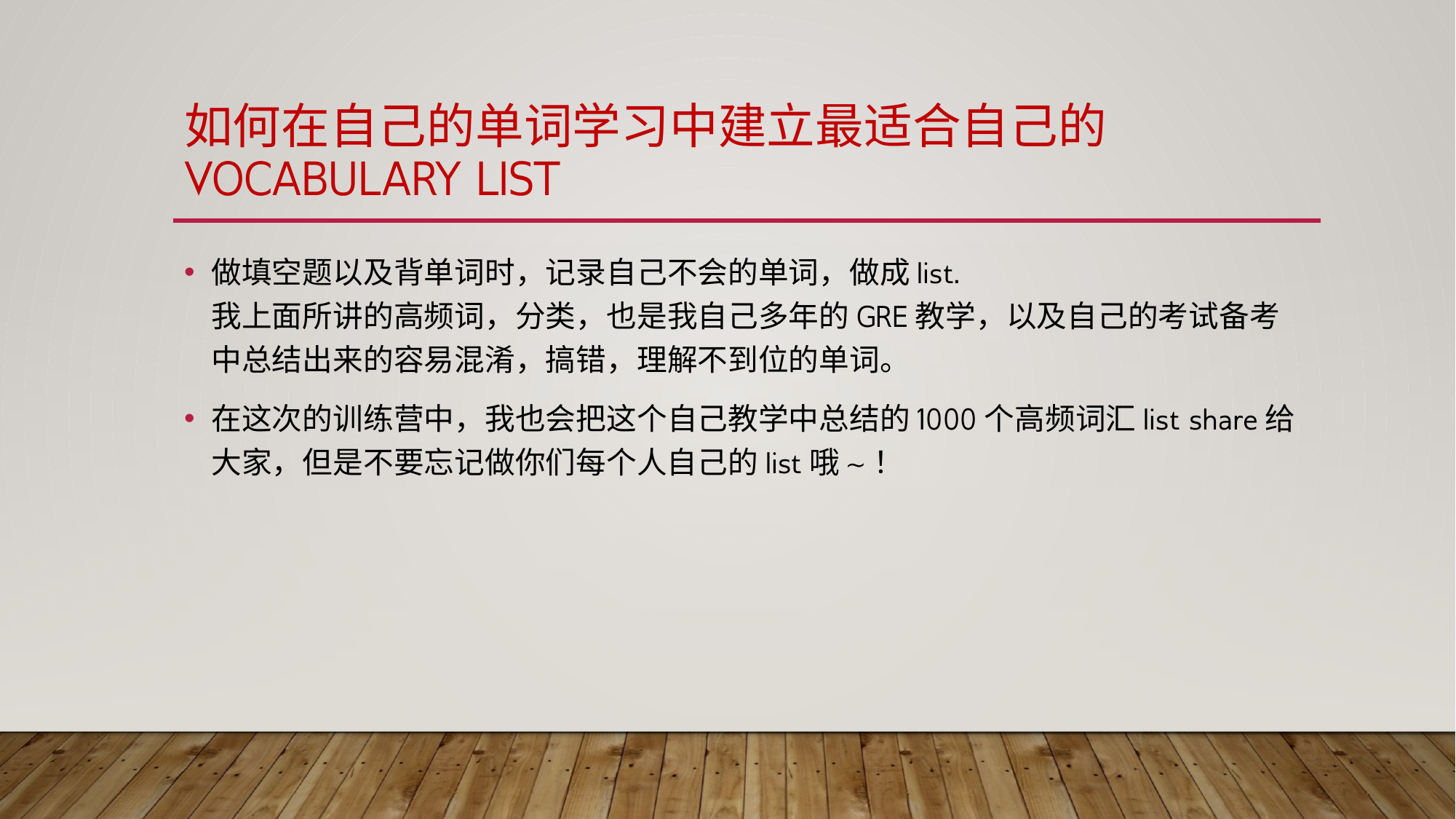

# 如何在自己的单词学习中建立最适合自己的vocabulary list
做填空题以及背单词时，记录自己不会的单词，做成list.  
我上面所讲的高频词，分类，也是我自己多年的GRE教学，以及自己的考试备考中总结出来的容易混淆，搞错，理解不到位的单词。
在这次的训练营中，我也会把这个自己教学中总结的1000个高频词汇list share给大家，但是不要忘记做你们每个人自己的list哦~！